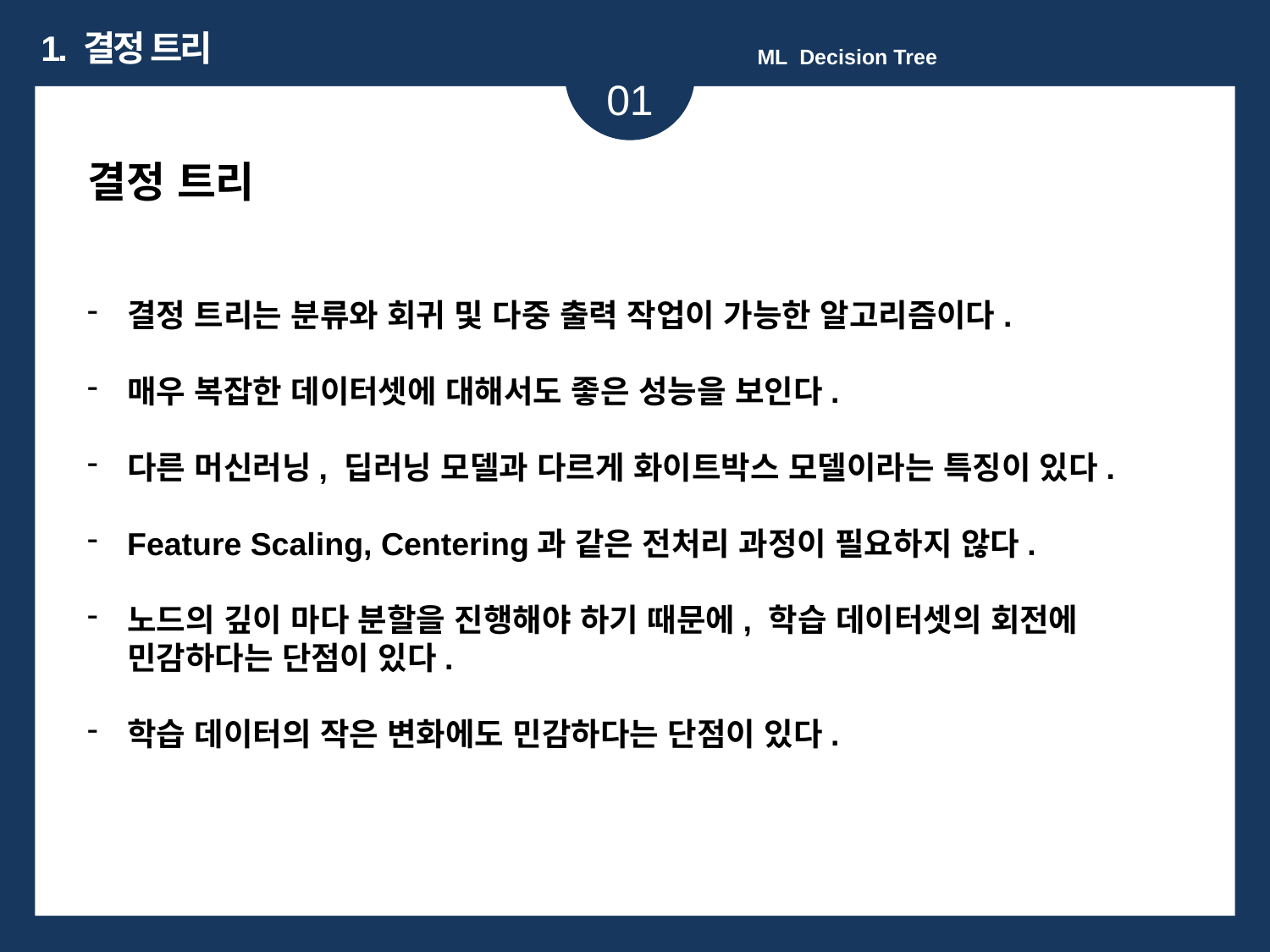

1. 결정 트리
ML  Decision Tree
01

결정 트리

결정 트리는 분류와 회귀 및 다중 출력 작업이 가능한 알고리즘이다.

매우 복잡한 데이터셋에 대해서도 좋은 성능을 보인다.

다른 머신러닝, 딥러닝 모델과 다르게 화이트박스 모델이라는 특징이 있다.

Feature Scaling, Centering과 같은 전처리 과정이 필요하지 않다.

노드의 깊이 마다 분할을 진행해야 하기 때문에, 학습 데이터셋의 회전에 민감하다는 단점이 있다.

학습 데이터의 작은 변화에도 민감하다는 단점이 있다.